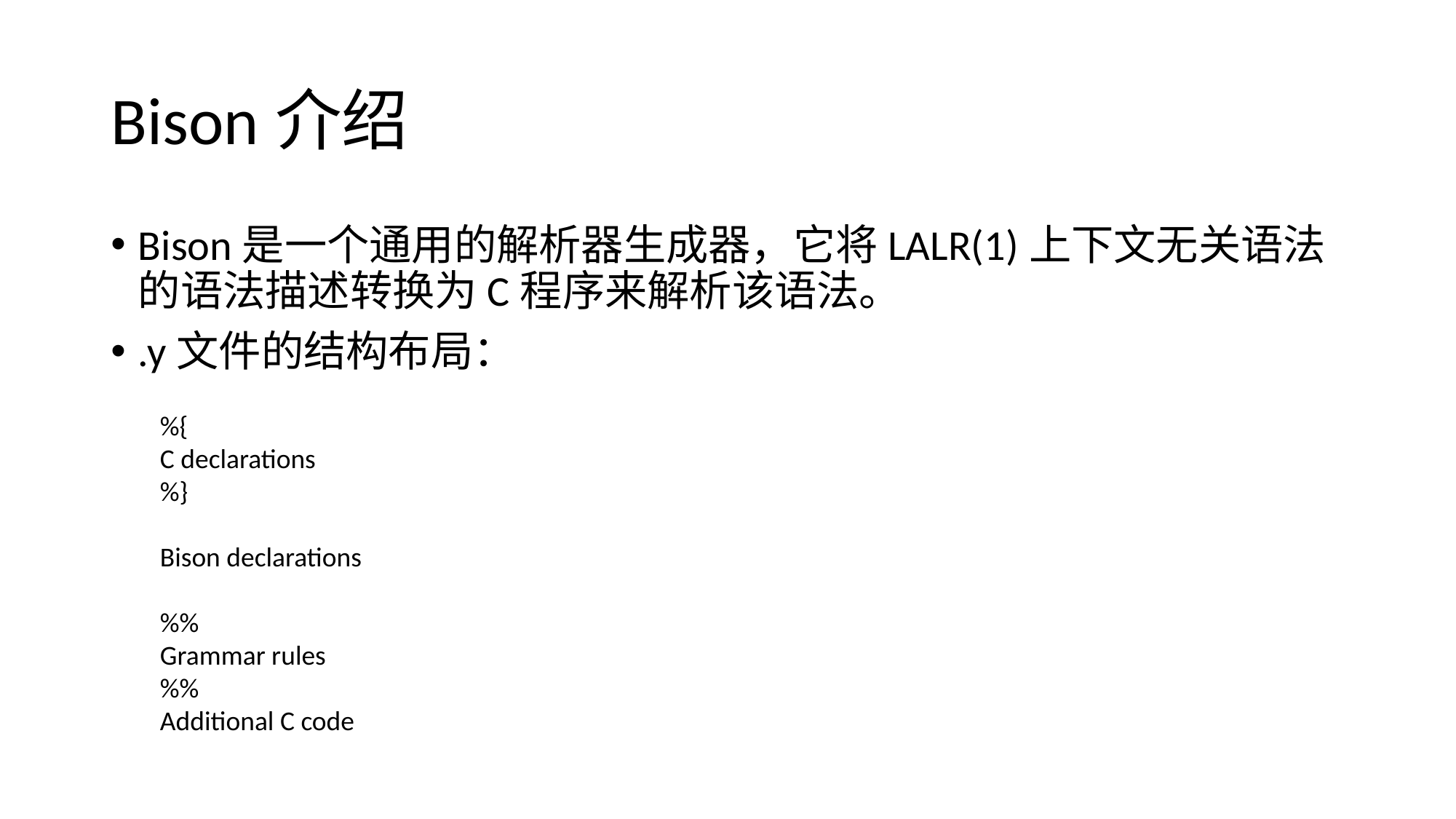

# Bison介绍
Bison是一个通用的解析器生成器，它将LALR(1)上下文无关语法的语法描述转换为C程序来解析该语法。
.y文件的结构布局：

%{
C declarations
%}

Bison declarations

%%
Grammar rules
%%
Additional C code